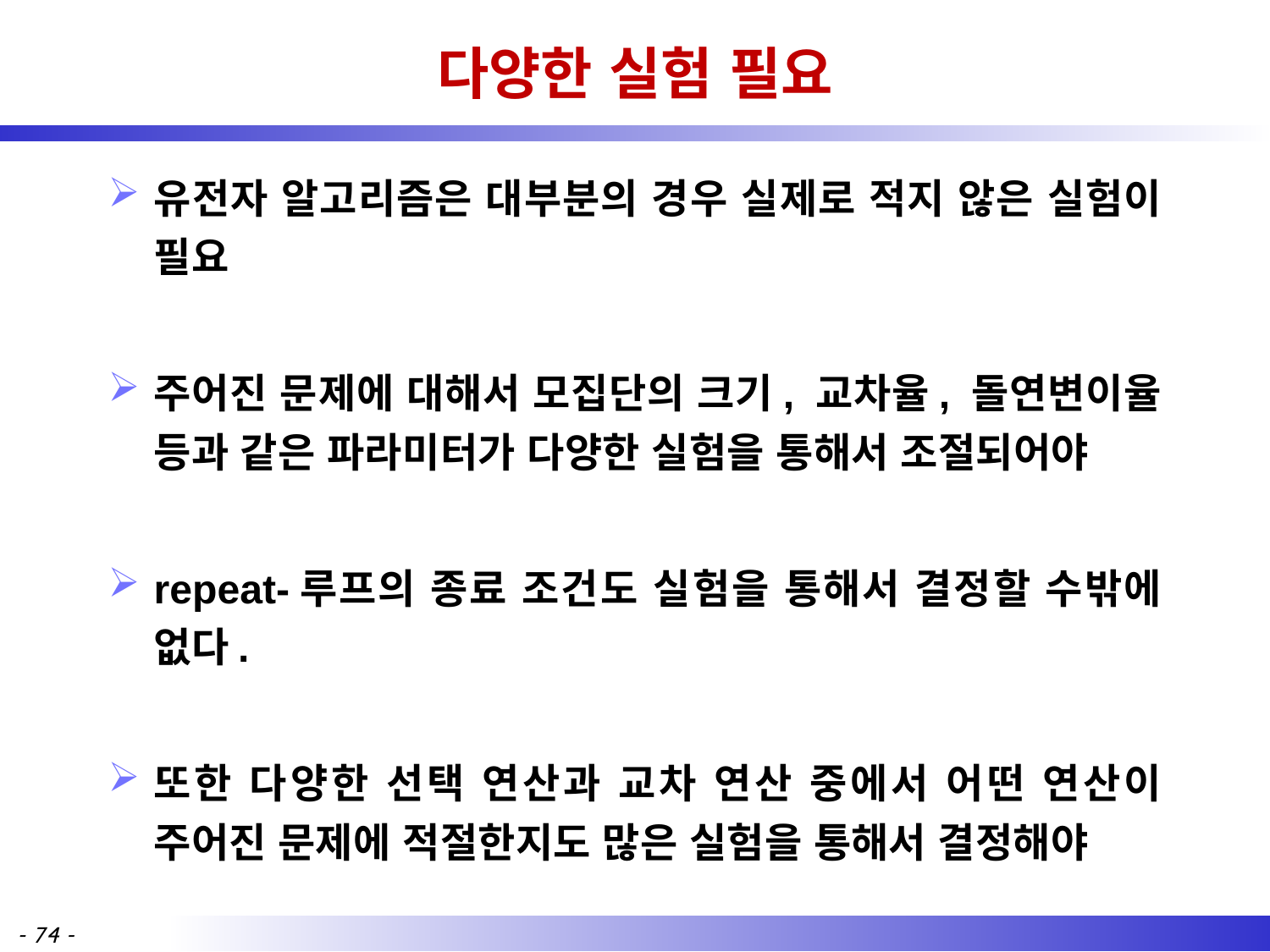

# 다양한 실험 필요
유전자 알고리즘은 대부분의 경우 실제로 적지 않은 실험이 필요

주어진 문제에 대해서 모집단의 크기, 교차율, 돌연변이율 등과 같은 파라미터가 다양한 실험을 통해서 조절되어야

repeat-루프의 종료 조건도 실험을 통해서 결정할 수밖에 없다.

또한 다양한 선택 연산과 교차 연산 중에서 어떤 연산이 주어진 문제에 적절한지도 많은 실험을 통해서 결정해야
- 74 -